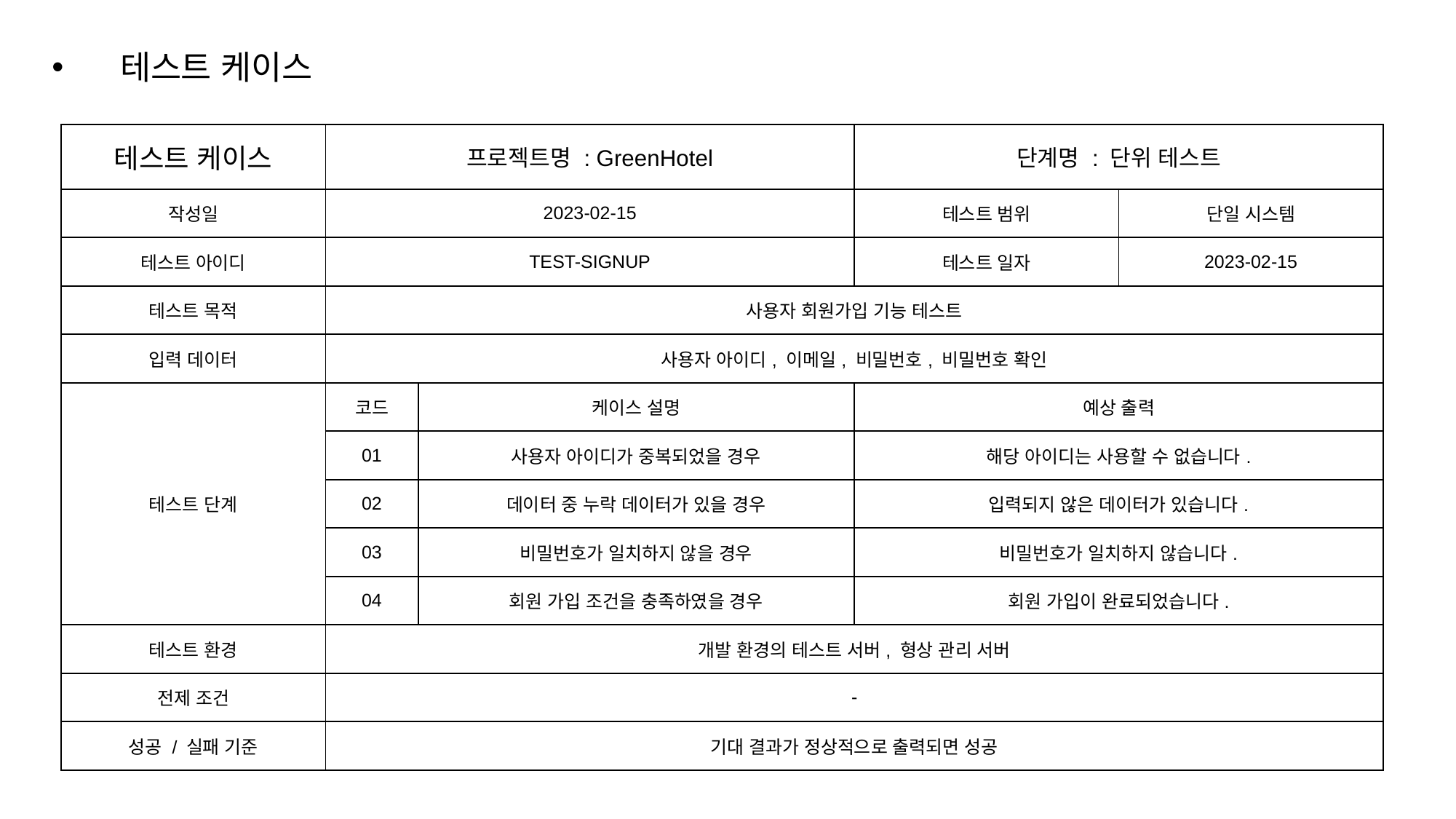

# 테스트 케이스
| 테스트 케이스 | 프로젝트명 : GreenHotel |  | 단계명 : 단위 테스트 |  |
| --- | --- | --- | --- | --- |
| 작성일 | 2023-02-15 |  | 테스트 범위 | 단일 시스템 |
| 테스트 아이디 | TEST-SIGNUP |  | 테스트 일자 | 2023-02-15 |
| 테스트 목적 | 사용자 회원가입 기능 테스트 |  |  |  |
| 입력 데이터 | 사용자 아이디, 이메일, 비밀번호, 비밀번호 확인 |  |  |  |
| 테스트 단계 | 코드 | 케이스 설명 | 예상 출력 |  |
|  | 01 | 사용자 아이디가 중복되었을 경우 | 해당 아이디는 사용할 수 없습니다. |  |
|  | 02 | 데이터 중 누락 데이터가 있을 경우 | 입력되지 않은 데이터가 있습니다. |  |
|  | 03 | 비밀번호가 일치하지 않을 경우 | 비밀번호가 일치하지 않습니다. |  |
|  | 04 | 회원 가입 조건을 충족하였을 경우 | 회원 가입이 완료되었습니다. |  |
| 테스트 환경 | 개발 환경의 테스트 서버, 형상 관리 서버 |  |  |  |
| 전제 조건 | - |  |  |  |
| 성공 / 실패 기준 | 기대 결과가 정상적으로 출력되면 성공 |  |  |  |